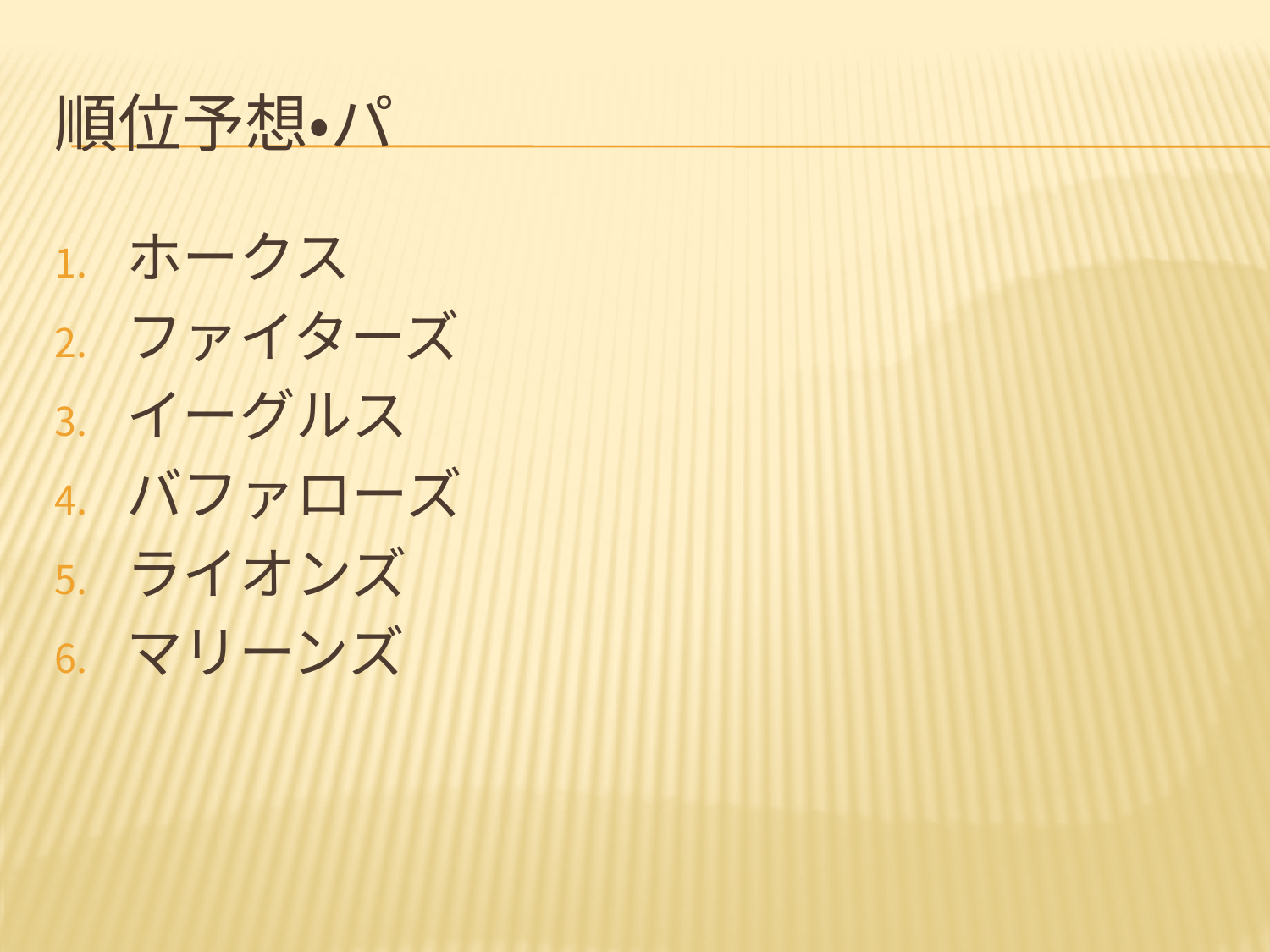

# 順位予想・パ
ホークス
ファイターズ
イーグルス
バファローズ
ライオンズ
マリーンズ